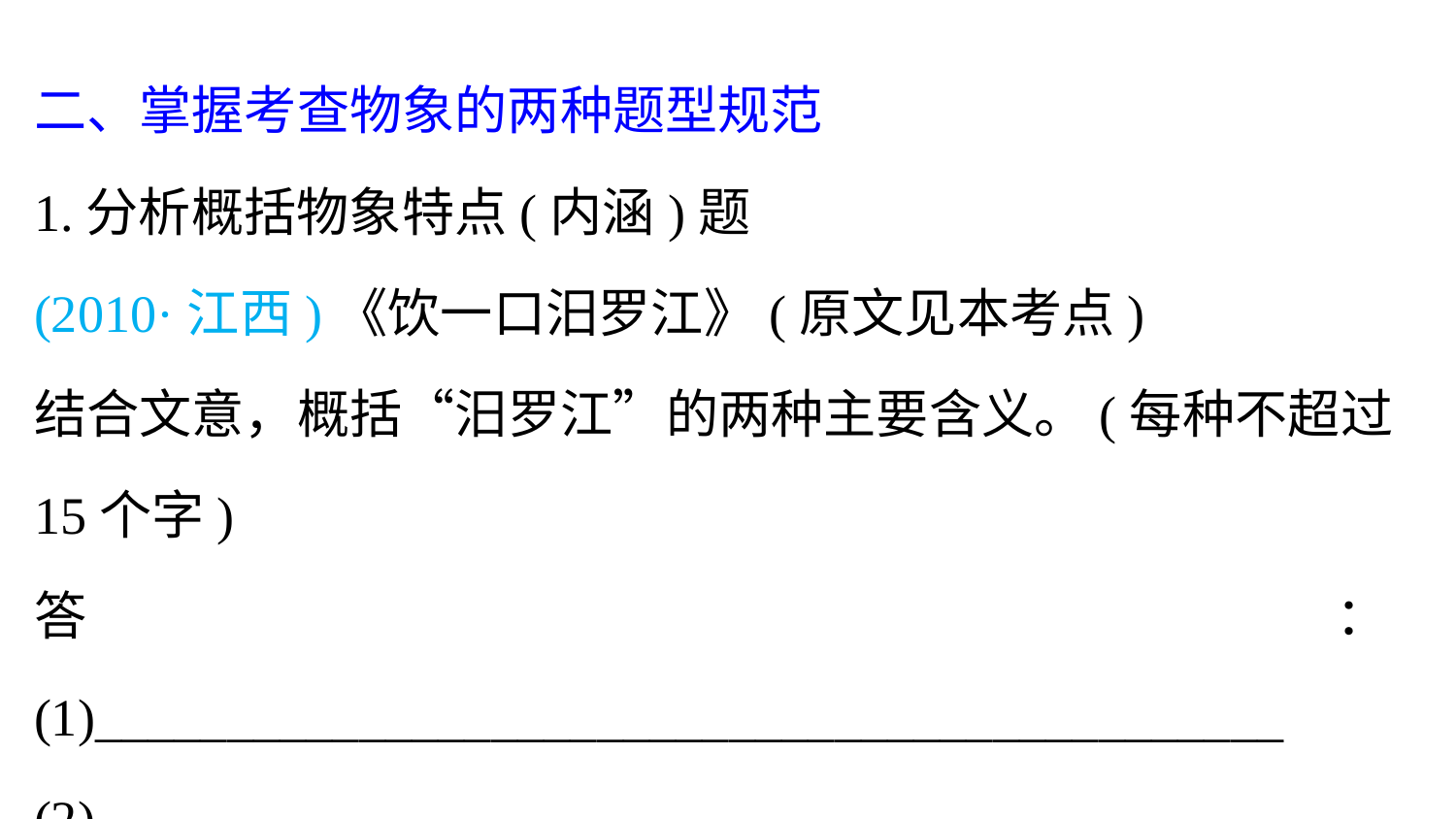

二、掌握考查物象的两种题型规范
1.分析概括物象特点(内涵)题
(2010·江西)《饮一口汨罗江》(原文见本考点)
结合文意，概括“汨罗江”的两种主要含义。(每种不超过15个字)
答：(1)_____________________________________________
(2)_________________________________________________